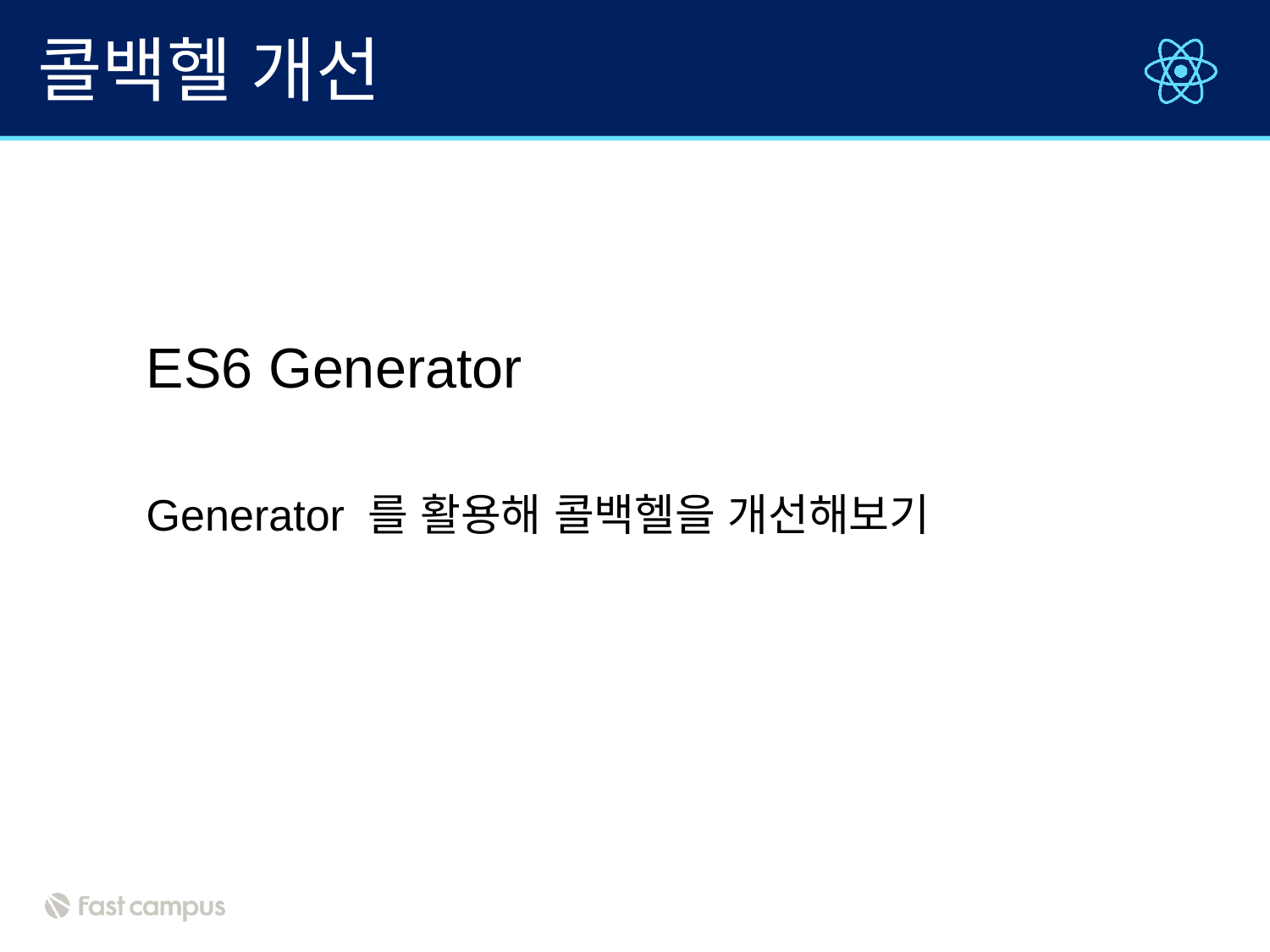

# 콜백헬 개선

ES6 Generator

Generator 를 활용해 콜백헬을 개선해보기